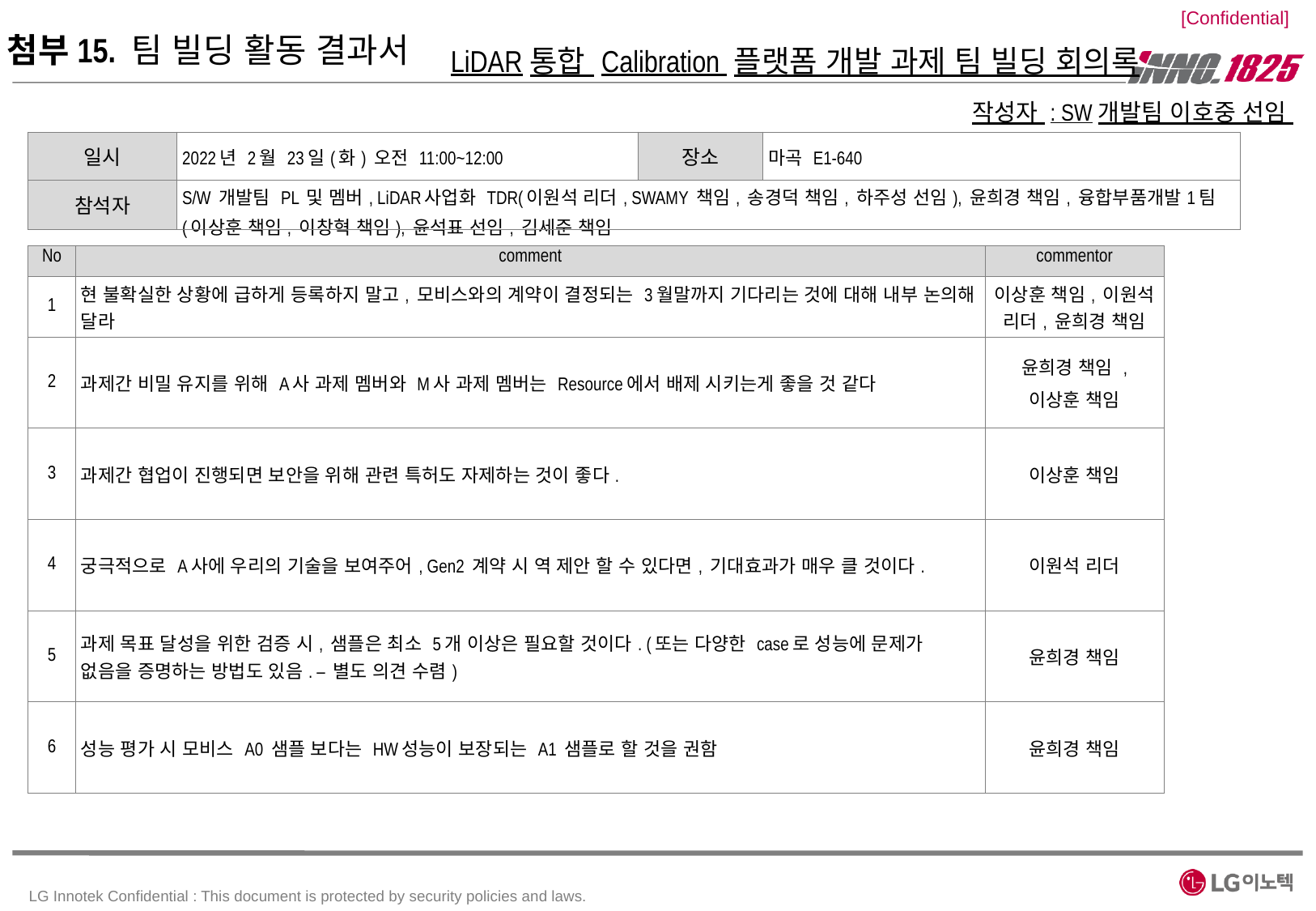

첨부15. 팀 빌딩 활동 결과서
LiDAR통합 Calibration 플랫폼 개발 과제 팀 빌딩 회의록
작성자 : SW개발팀 이호중 선임
| 일시 | 2022년 2월 23일(화) 오전 11:00~12:00 | 장소 | 마곡 E1-640 |
| --- | --- | --- | --- |
| 참석자 | S/W 개발팀 PL 및 멤버, LiDAR사업화 TDR(이원석 리더, SWAMY 책임, 송경덕 책임, 하주성 선임), 윤희경 책임, 융합부품개발1팀(이상훈 책임, 이창혁 책임), 윤석표 선임, 김세준 책임 |  |  |
| No | comment | commentor |
| --- | --- | --- |
| 1 | 현 불확실한 상황에 급하게 등록하지 말고, 모비스와의 계약이 결정되는 3월말까지 기다리는 것에 대해 내부 논의해 달라 | 이상훈 책임, 이원석 리더, 윤희경 책임 |
| 2 | 과제간 비밀 유지를 위해 A사 과제 멤버와 M사 과제 멤버는 Resource에서 배제 시키는게 좋을 것 같다 | 윤희경 책임 , 이상훈 책임 |
| 3 | 과제간 협업이 진행되면 보안을 위해 관련 특허도 자제하는 것이 좋다. | 이상훈 책임 |
| 4 | 궁극적으로 A사에 우리의 기술을 보여주어, Gen2 계약 시 역 제안 할 수 있다면, 기대효과가 매우 클 것이다. | 이원석 리더 |
| 5 | 과제 목표 달성을 위한 검증 시, 샘플은 최소 5개 이상은 필요할 것이다. (또는 다양한 case로 성능에 문제가 없음을 증명하는 방법도 있음. – 별도 의견 수렴) | 윤희경 책임 |
| 6 | 성능 평가 시 모비스 A0 샘플 보다는 HW성능이 보장되는 A1 샘플로 할 것을 권함 | 윤희경 책임 |